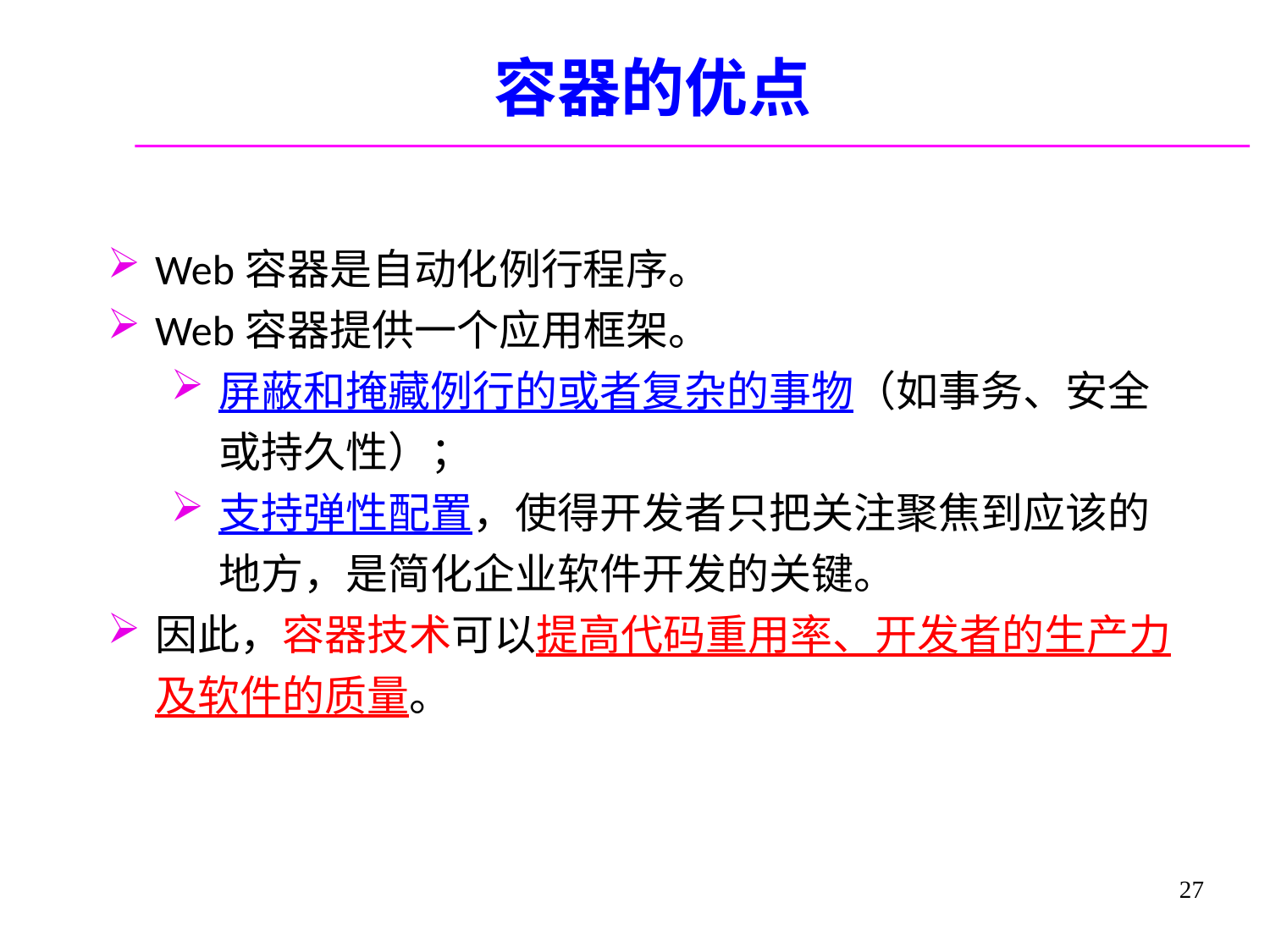

# 容器的优点
Web容器是自动化例行程序。
Web容器提供一个应用框架。
屏蔽和掩藏例行的或者复杂的事物（如事务、安全或持久性）；
支持弹性配置，使得开发者只把关注聚焦到应该的地方，是简化企业软件开发的关键。
因此，容器技术可以提高代码重用率、开发者的生产力及软件的质量。
27